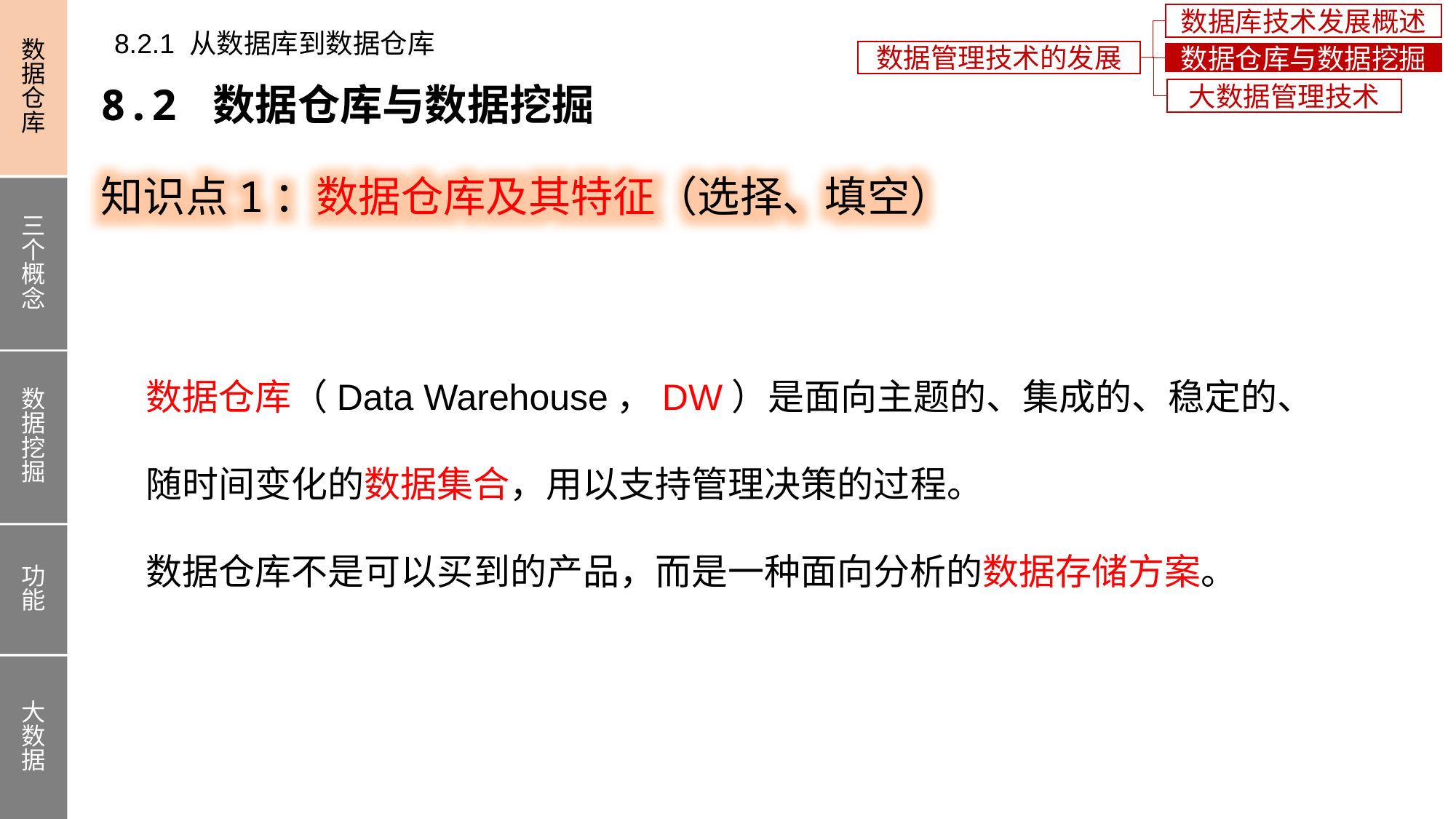

数据仓库
三个概念
数据挖掘
功能
大数据
数据库技术发展概述
8.2.1 从数据库到数据仓库
数据管理技术的发展
数据仓库与数据挖掘
8.2 数据仓库与数据挖掘
大数据管理技术
知识点1：数据仓库及其特征（选择、填空）
数据仓库（Data Warehouse，DW）是面向主题的、集成的、稳定的、随时间变化的数据集合，用以支持管理决策的过程。
数据仓库不是可以买到的产品，而是一种面向分析的数据存储方案。